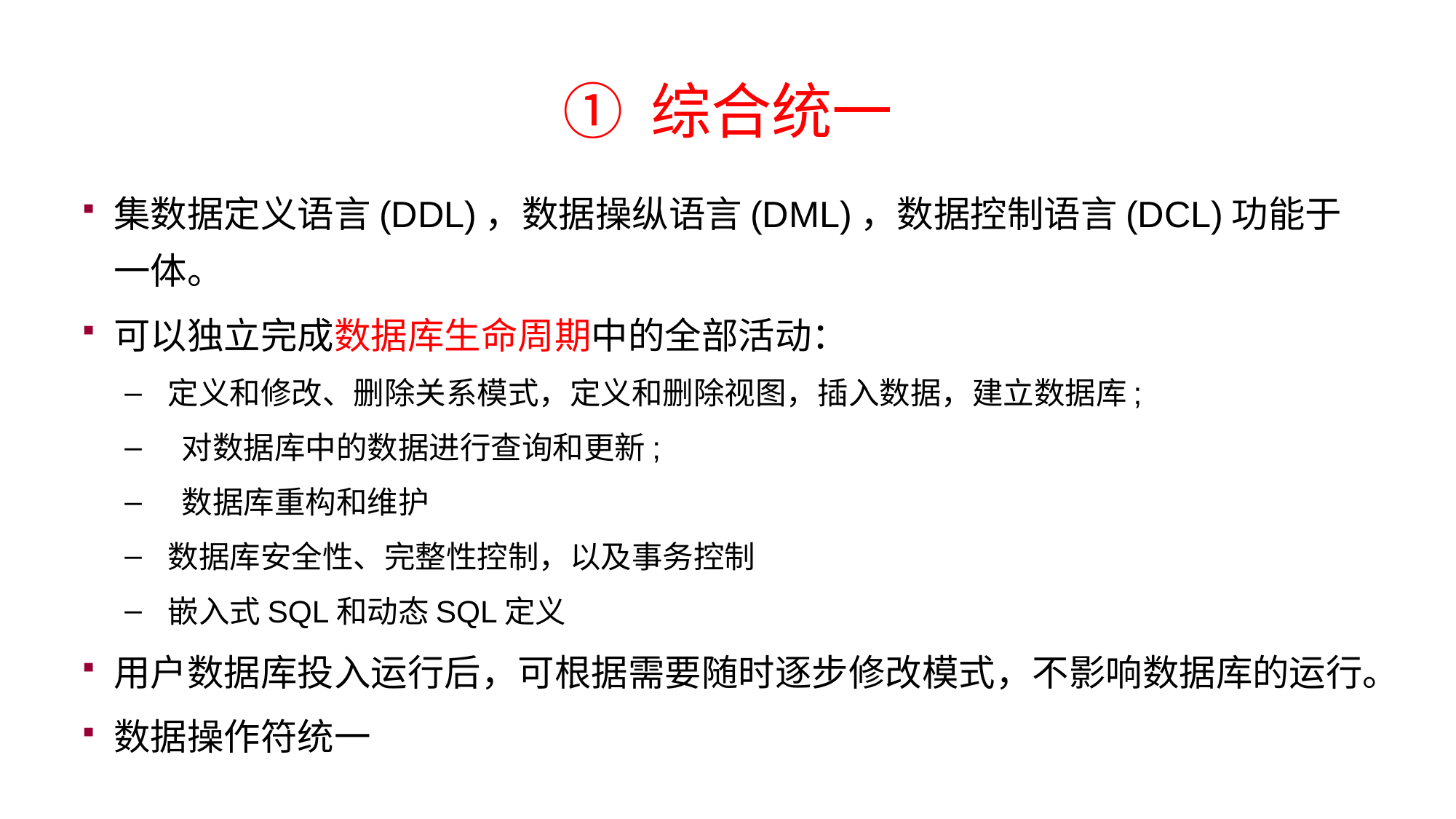

① 综合统一

集数据定义语言(DDL)，数据操纵语言(DML)，数据控制语言(DCL)功能于一体。
可以独立完成数据库生命周期中的全部活动：
定义和修改、删除关系模式，定义和删除视图，插入数据，建立数据库;
 对数据库中的数据进行查询和更新;
 数据库重构和维护
数据库安全性、完整性控制，以及事务控制
嵌入式SQL和动态SQL定义
用户数据库投入运行后，可根据需要随时逐步修改模式，不影响数据库的运行。
数据操作符统一
7